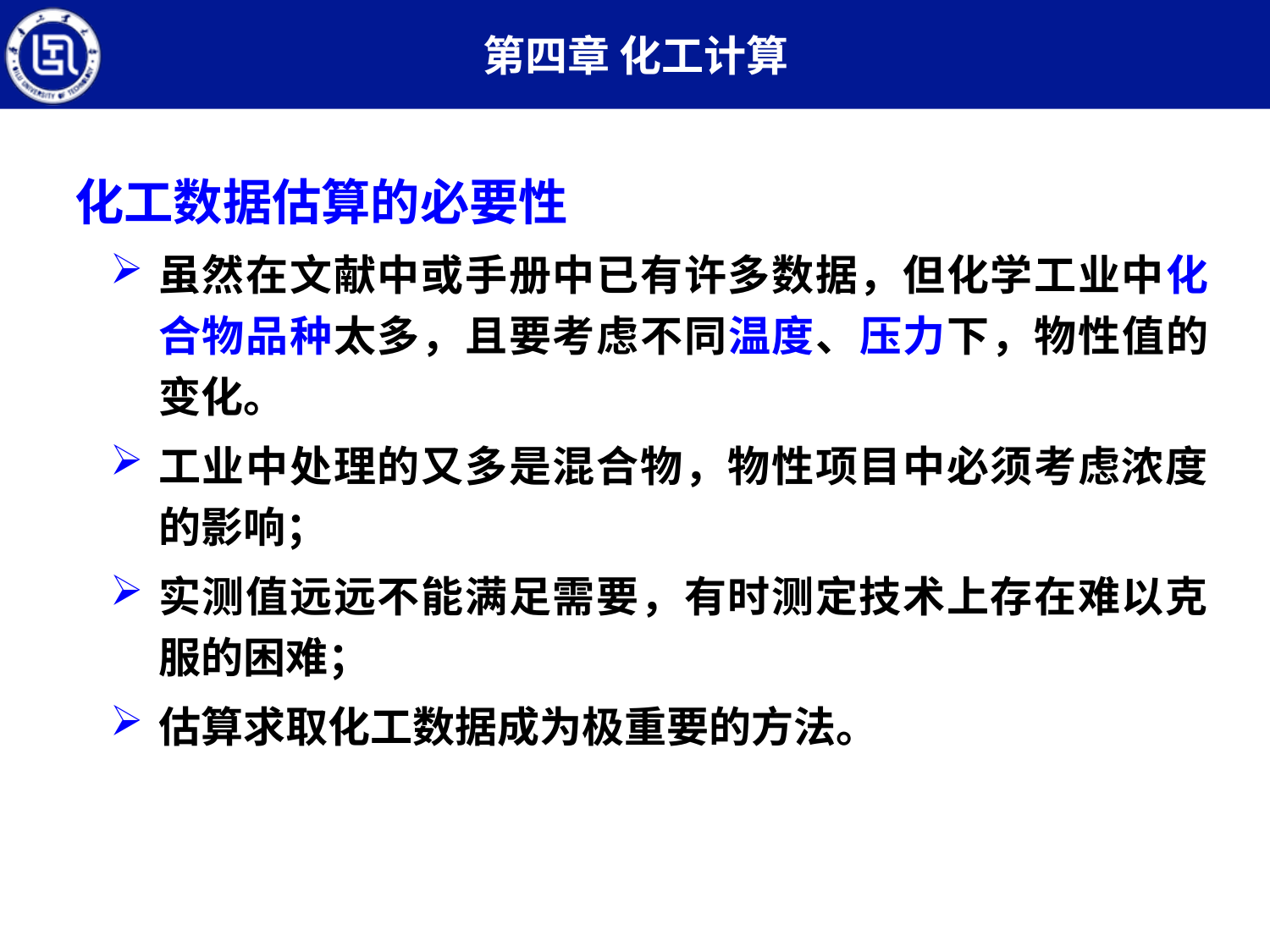

化工数据估算的必要性
虽然在文献中或手册中已有许多数据，但化学工业中化合物品种太多，且要考虑不同温度、压力下，物性值的变化。
工业中处理的又多是混合物，物性项目中必须考虑浓度的影响；
实测值远远不能满足需要，有时测定技术上存在难以克服的困难；
估算求取化工数据成为极重要的方法。